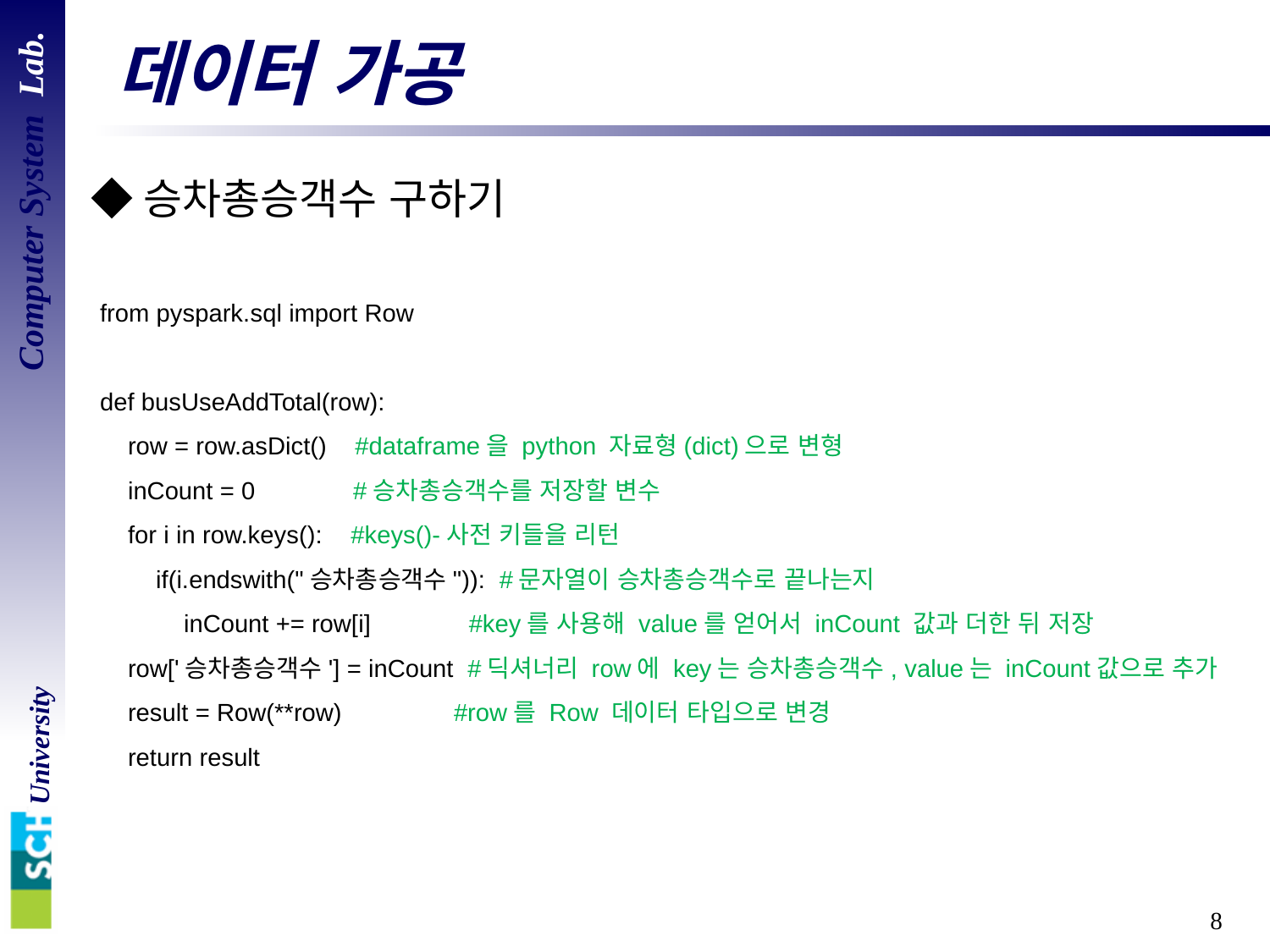

# 데이터 가공
◆승차총승객수 구하기
from pyspark.sql import Row

def busUseAddTotal(row):
    row = row.asDict()    #dataframe을 python 자료형(dict)으로 변형
    inCount = 0              #승차총승객수를 저장할 변수
    for i in row.keys():    #keys()-사전 키들을 리턴
        if(i.endswith("승차총승객수")):  #문자열이 승차총승객수로 끝나는지
            inCount += row[i]              #key를 사용해 value를 얻어서 inCount 값과 더한 뒤 저장
    row['승차총승객수'] = inCount  #딕셔너리 row에 key는 승차총승객수, value는 inCount값으로 추가
    result = Row(**row)                #row를 Row 데이터 타입으로 변경
    return result